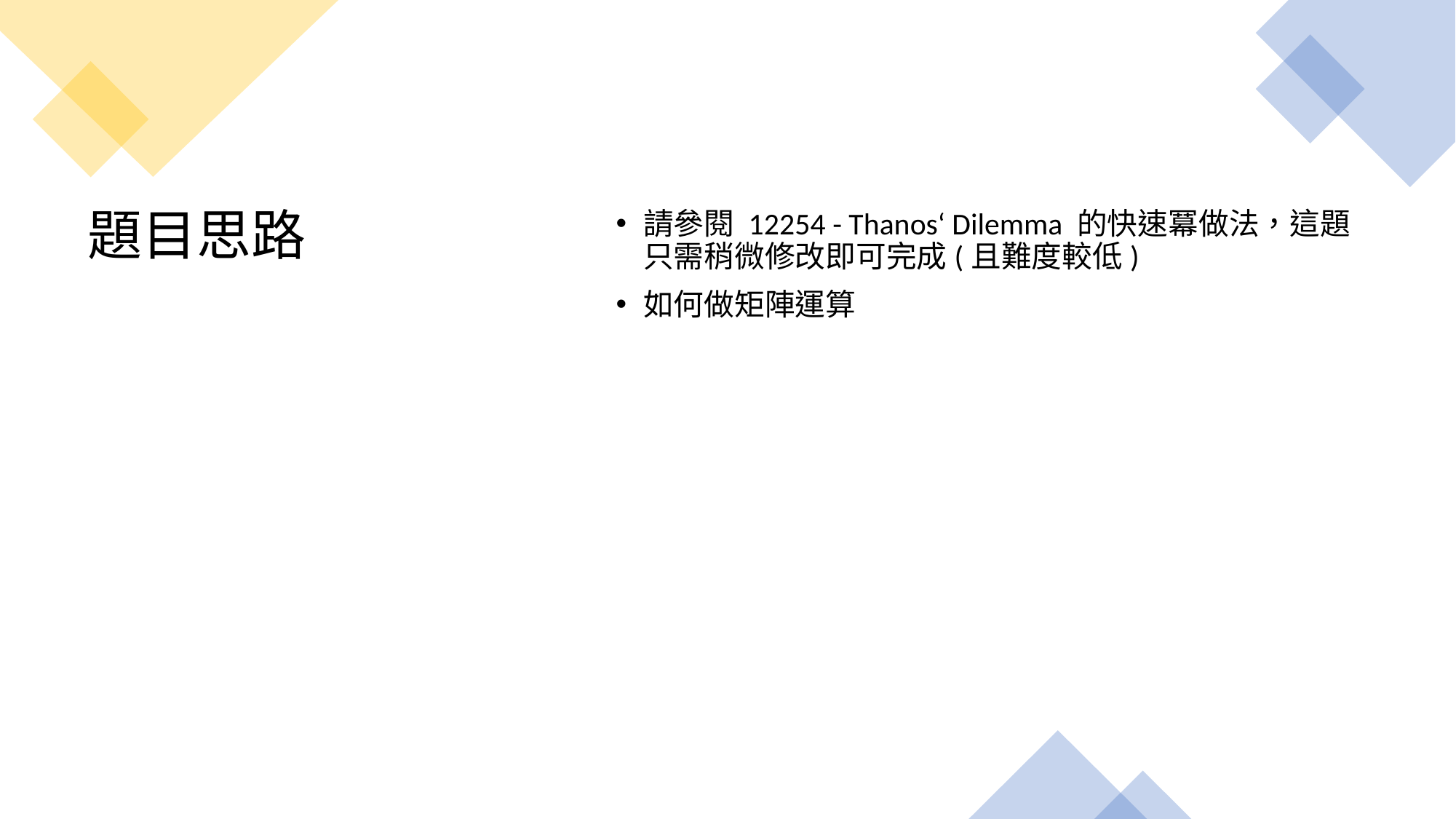

請參閱 12254 - Thanos‘ Dilemma 的快速冪做法，這題只需稍微修改即可完成(且難度較低)
如何做矩陣運算
# 題目思路